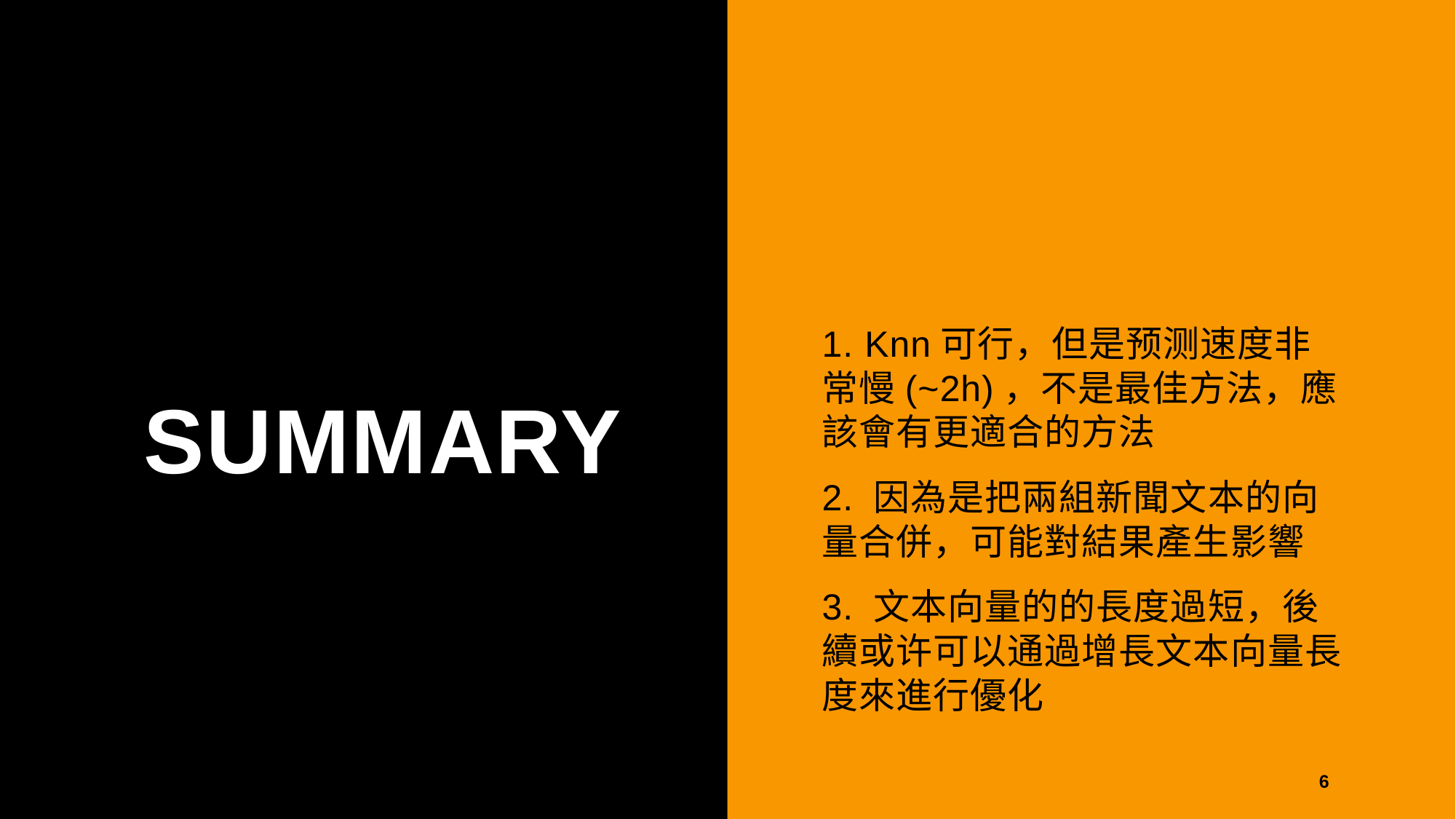

# summary
1. Knn可行，但是预测速度非常慢(~2h)，不是最佳方法，應該會有更適合的方法
2. 因為是把兩組新聞文本的向量合併，可能對結果產生影響
3. 文本向量的的長度過短，後續或许可以通過增長文本向量長度來進行優化
6